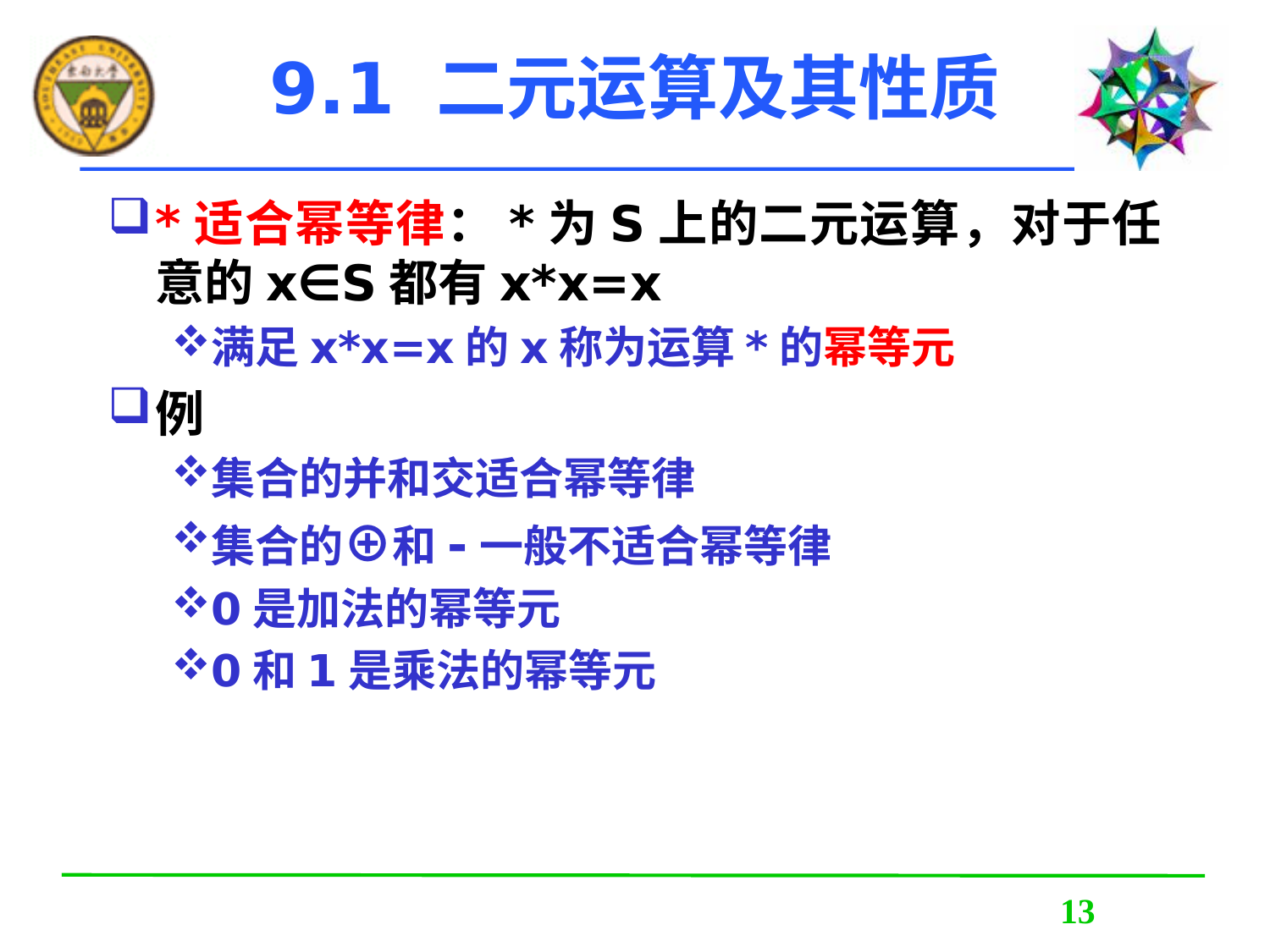

# 9.1 二元运算及其性质
*适合幂等律：*为S上的二元运算，对于任意的x∈S都有x*x=x
满足x*x=x的x称为运算*的幂等元
例
集合的并和交适合幂等律
集合的⊕和-一般不适合幂等律
0是加法的幂等元
0和1是乘法的幂等元